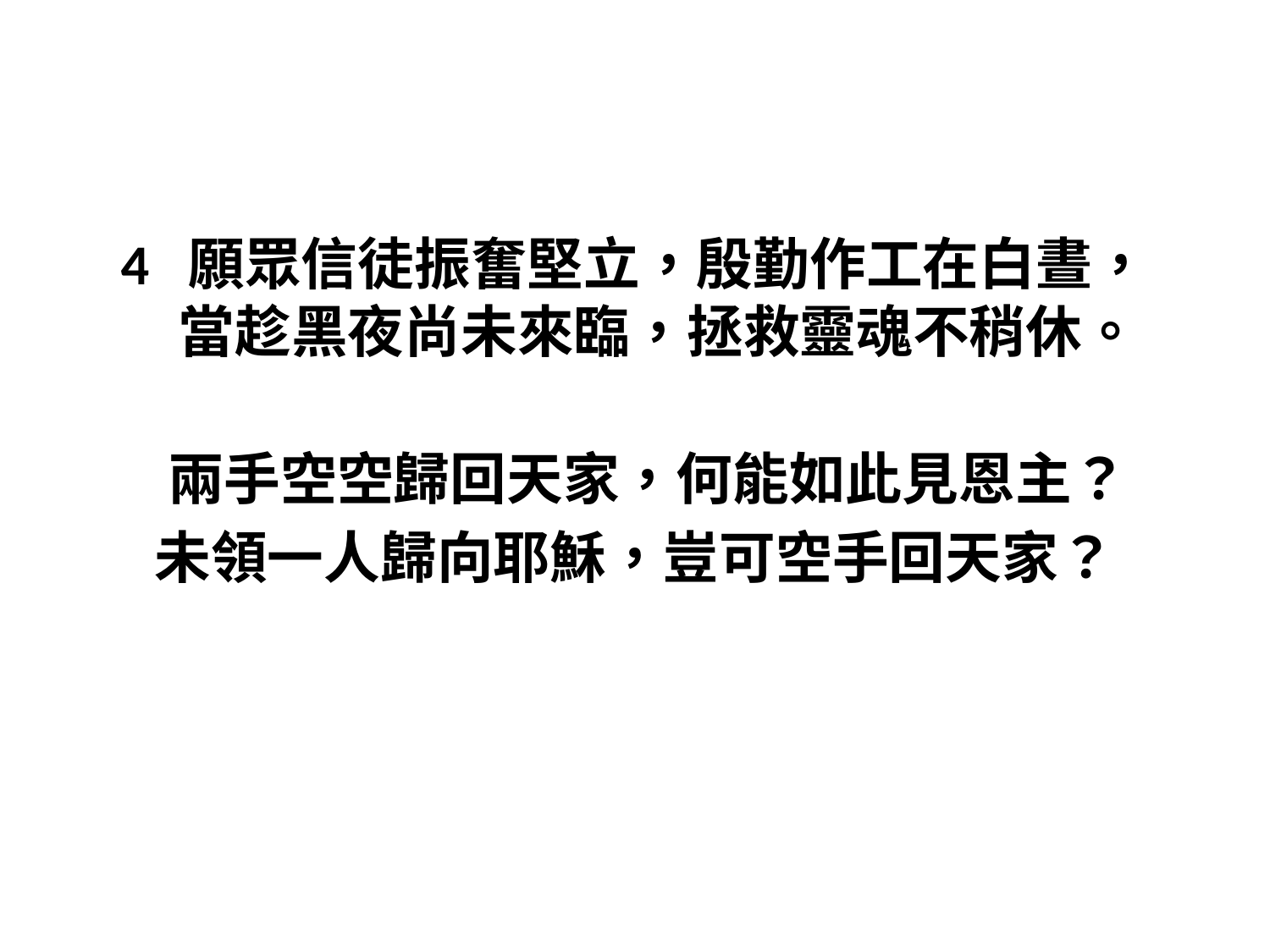

#
4  願眾信徒振奮堅立，殷勤作工在白晝，
當趁黑夜尚未來臨，拯救靈魂不稍休。
 兩手空空歸回天家，何能如此見恩主？
未領一人歸向耶穌，豈可空手回天家？